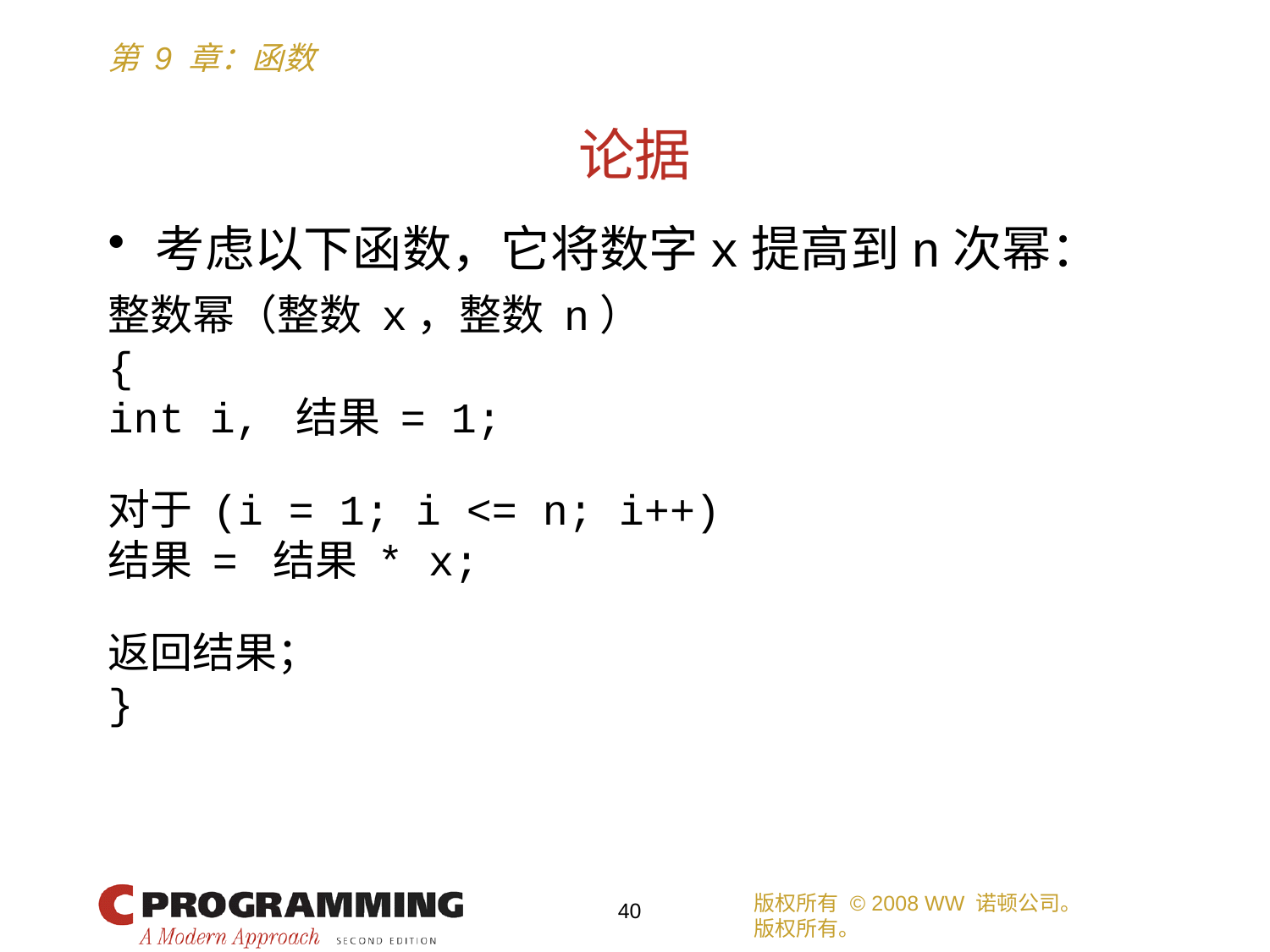

# 论据
考虑以下函数，它将数字x提高到n次幂：
整数幂（整数 x，整数 n）
{
int i, 结果 = 1;

对于 (i = 1; i <= n; i++)
结果 = 结果 * x;

返回结果；
}
版权所有 © 2008 WW 诺顿公司。
版权所有。
40